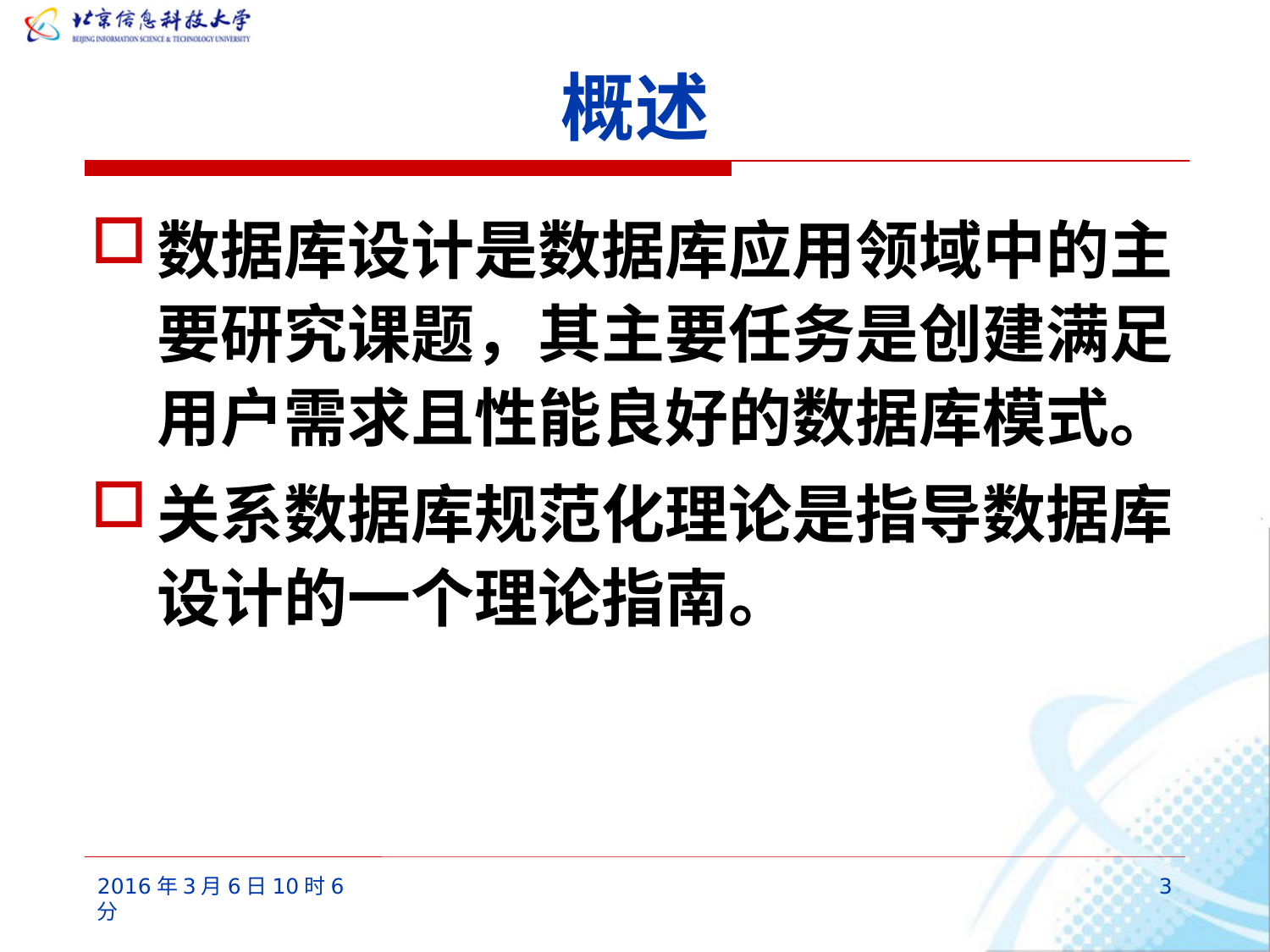

# 概述
数据库设计是数据库应用领域中的主要研究课题，其主要任务是创建满足用户需求且性能良好的数据库模式。
关系数据库规范化理论是指导数据库设计的一个理论指南。
2016年3月6日10时6分
3